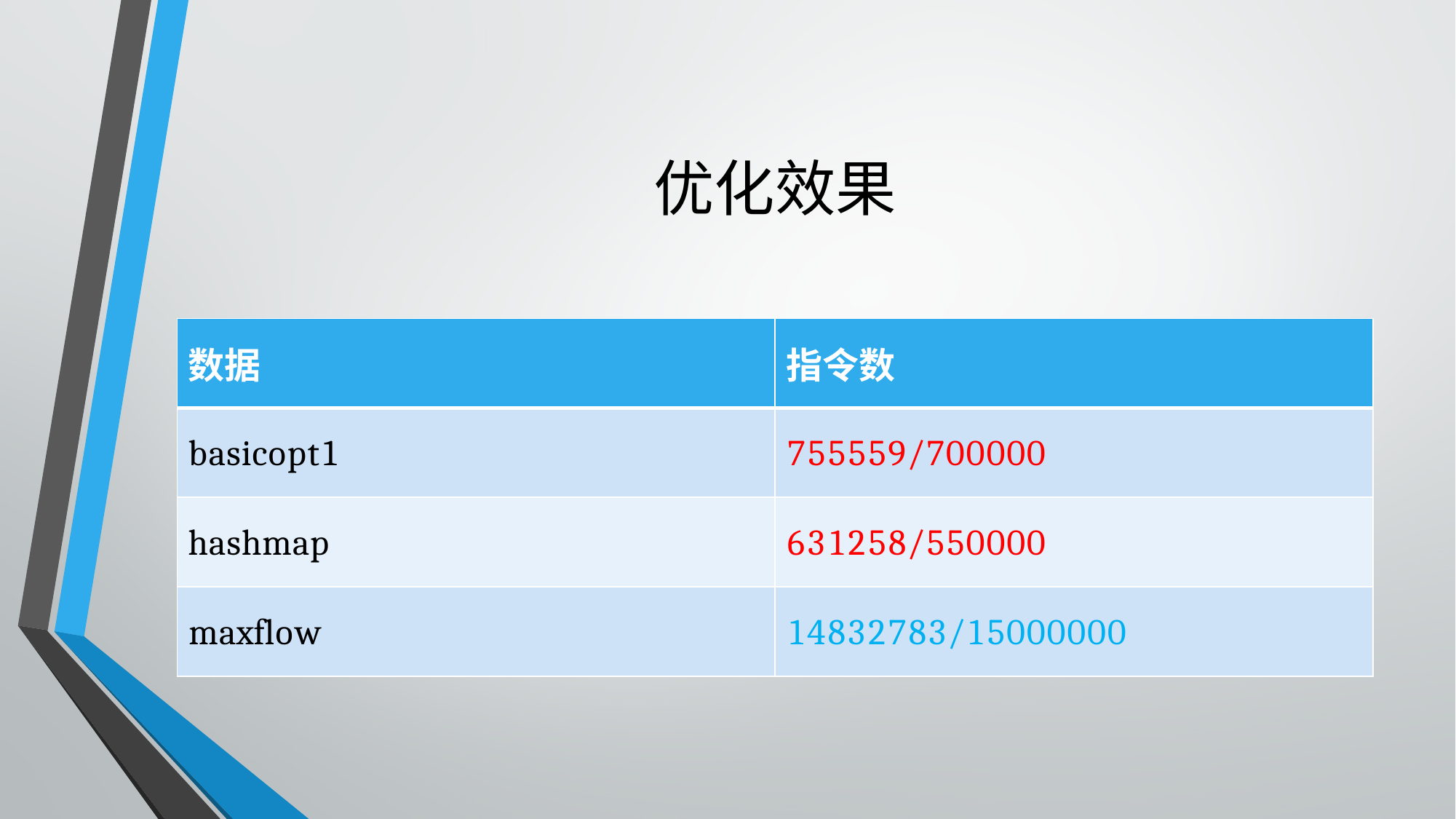

# 优化效果
| 数据 | 指令数 |
| --- | --- |
| basicopt1 | 755559/700000 |
| hashmap | 631258/550000 |
| maxflow | 14832783/15000000 |